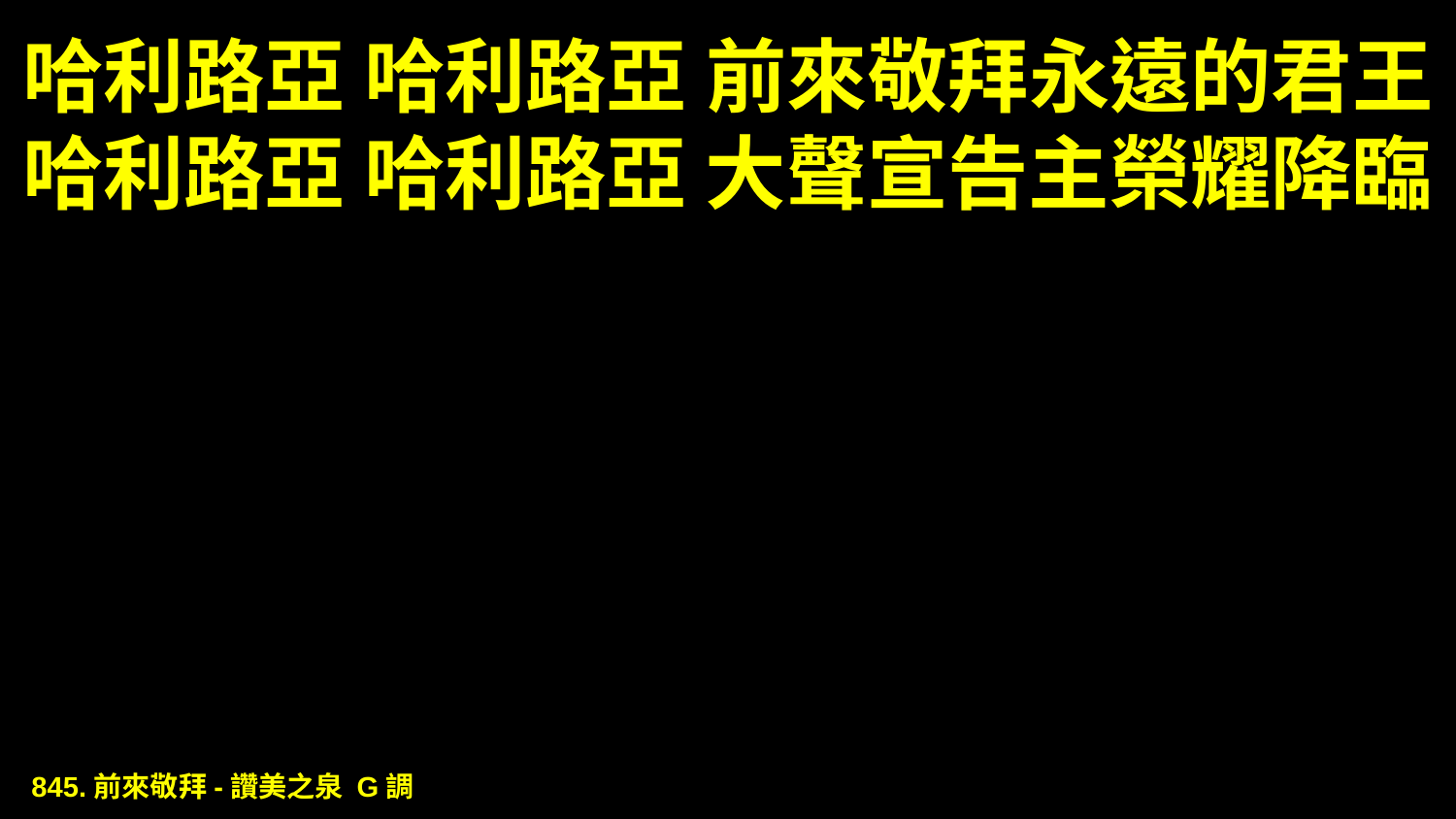

# 哈利路亞 哈利路亞 前來敬拜永遠的君王 哈利路亞 哈利路亞 大聲宣告主榮耀降臨
845.前來敬拜-讚美之泉 G調